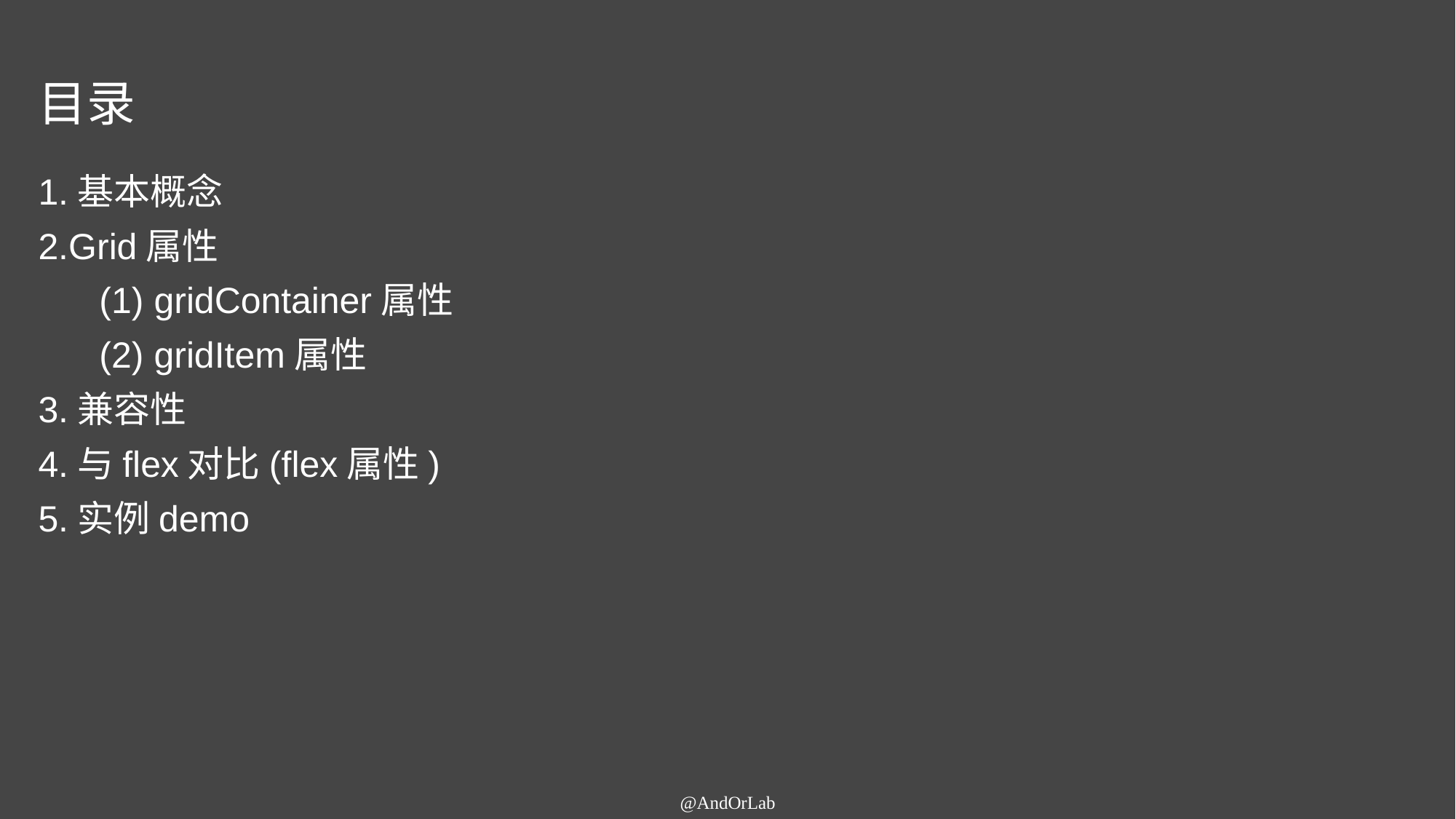

# 目录
1.基本概念
2.Grid属性
      (1) gridContainer属性
      (2) gridItem属性
3.兼容性
4.与flex对比(flex属性)
5.实例demo
@AndOrLab